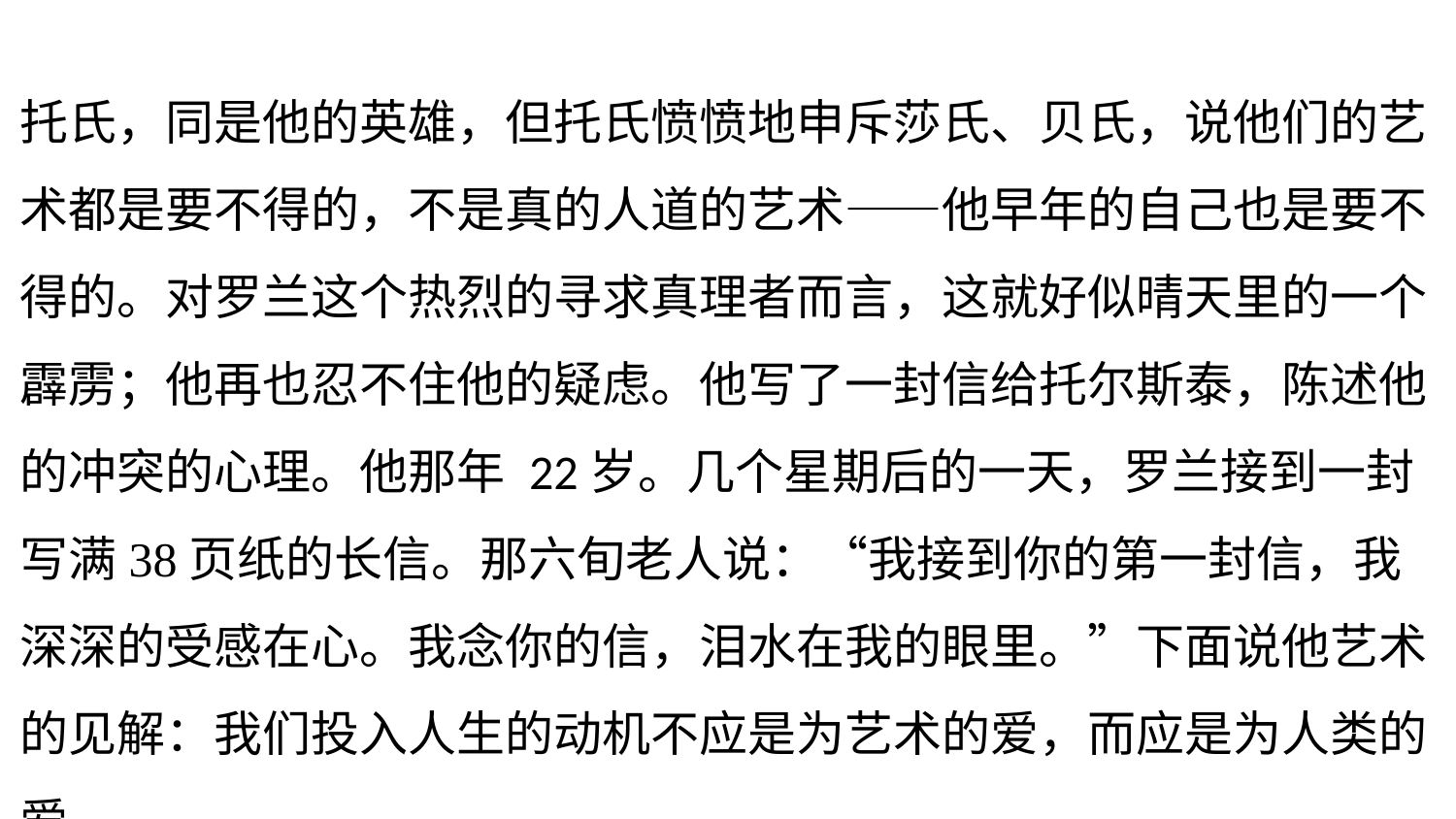

托氏，同是他的英雄，但托氏愤愤地申斥莎氏、贝氏，说他们的艺术都是要不得的，不是真的人道的艺术——他早年的自己也是要不得的。对罗兰这个热烈的寻求真理者而言，这就好似晴天里的一个霹雳；他再也忍不住他的疑虑。他写了一封信给托尔斯泰，陈述他的冲突的心理。他那年 22岁。几个星期后的一天，罗兰接到一封写满38页纸的长信。那六旬老人说：“我接到你的第一封信，我深深的受感在心。我念你的信，泪水在我的眼里。”下面说他艺术的见解：我们投入人生的动机不应是为艺术的爱，而应是为人类的爱。